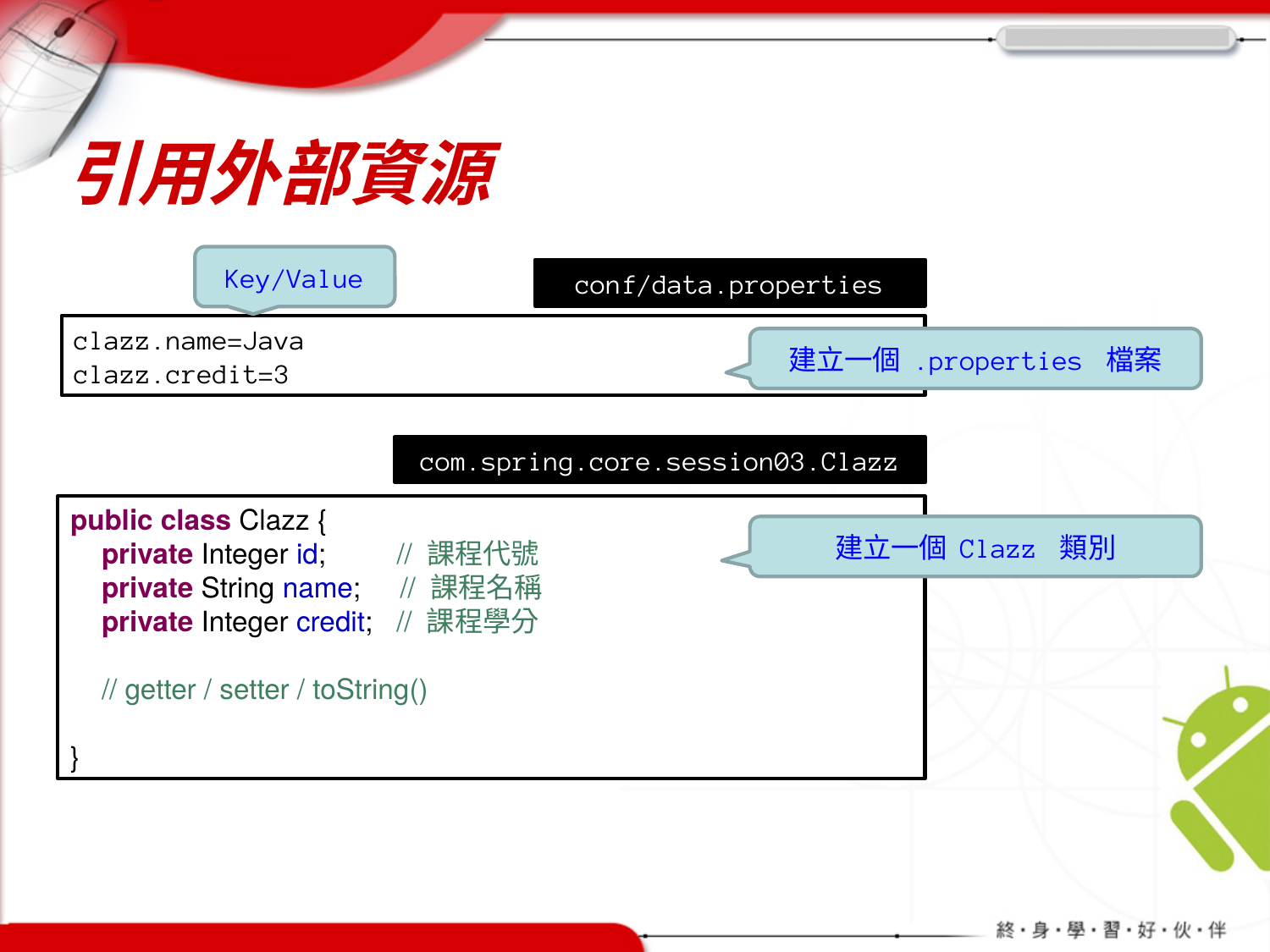

# 引用外部資源
Key/Value
conf/data.properties
clazz.name=Java
clazz.credit=3
建立一個 .properties 檔案
com.spring.core.session03.Clazz
public class Clazz {
    private Integer id;         // 課程代號
    private String name;     // 課程名稱
    private Integer credit;   // 課程學分

    // getter / setter / toString()

}
建立一個 Clazz 類別